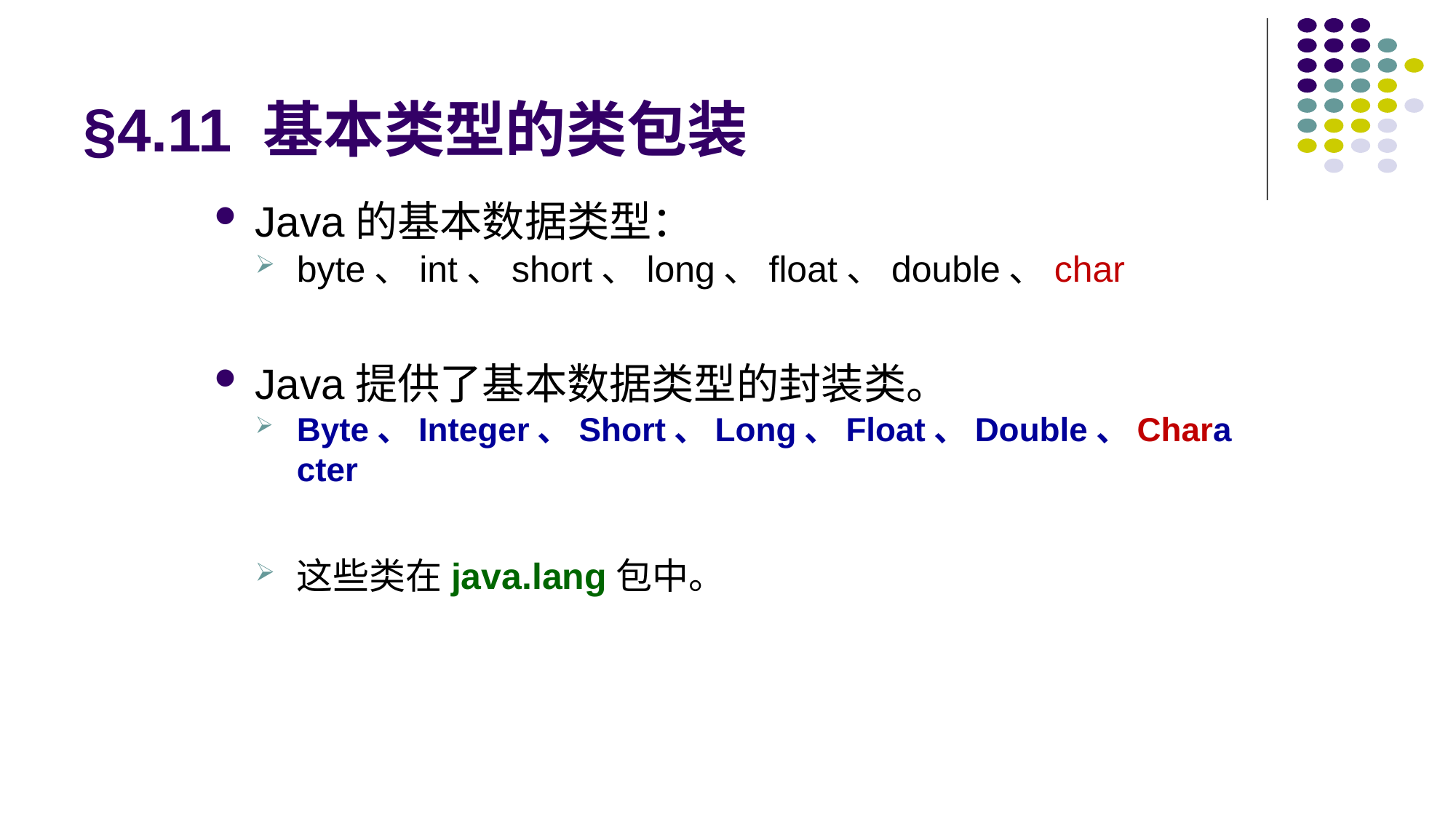

# §4.11 基本类型的类包装
Java的基本数据类型：
byte、int、short、long、float、double、char

Java提供了基本数据类型的封装类。
Byte、Integer、Short、Long、Float、Double、Character

这些类在java.lang包中。

121